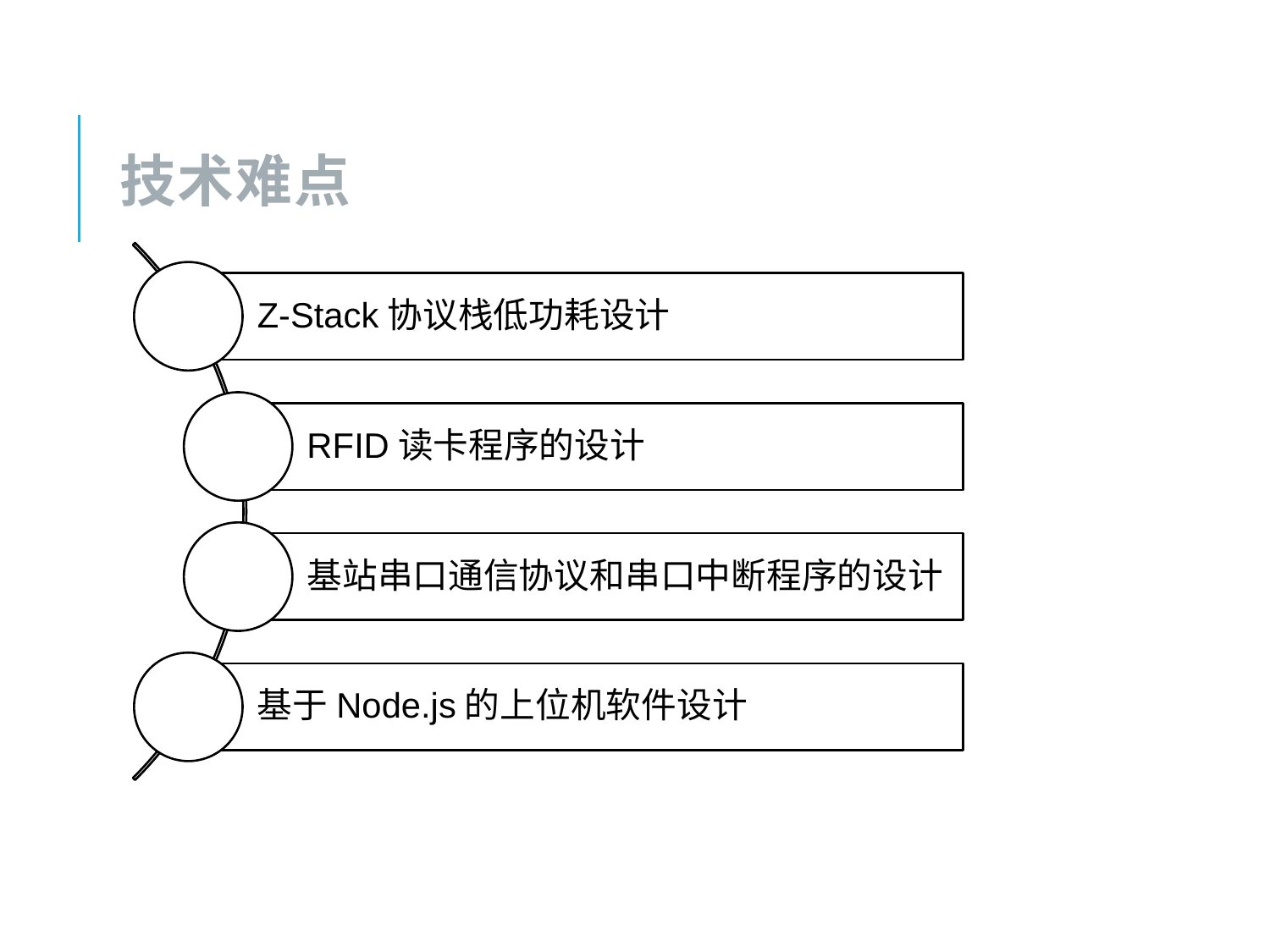

# 技术难点
Z-Stack协议栈低功耗设计
RFID读卡程序的设计
基站串口通信协议和串口中断程序的设计
基于Node.js的上位机软件设计